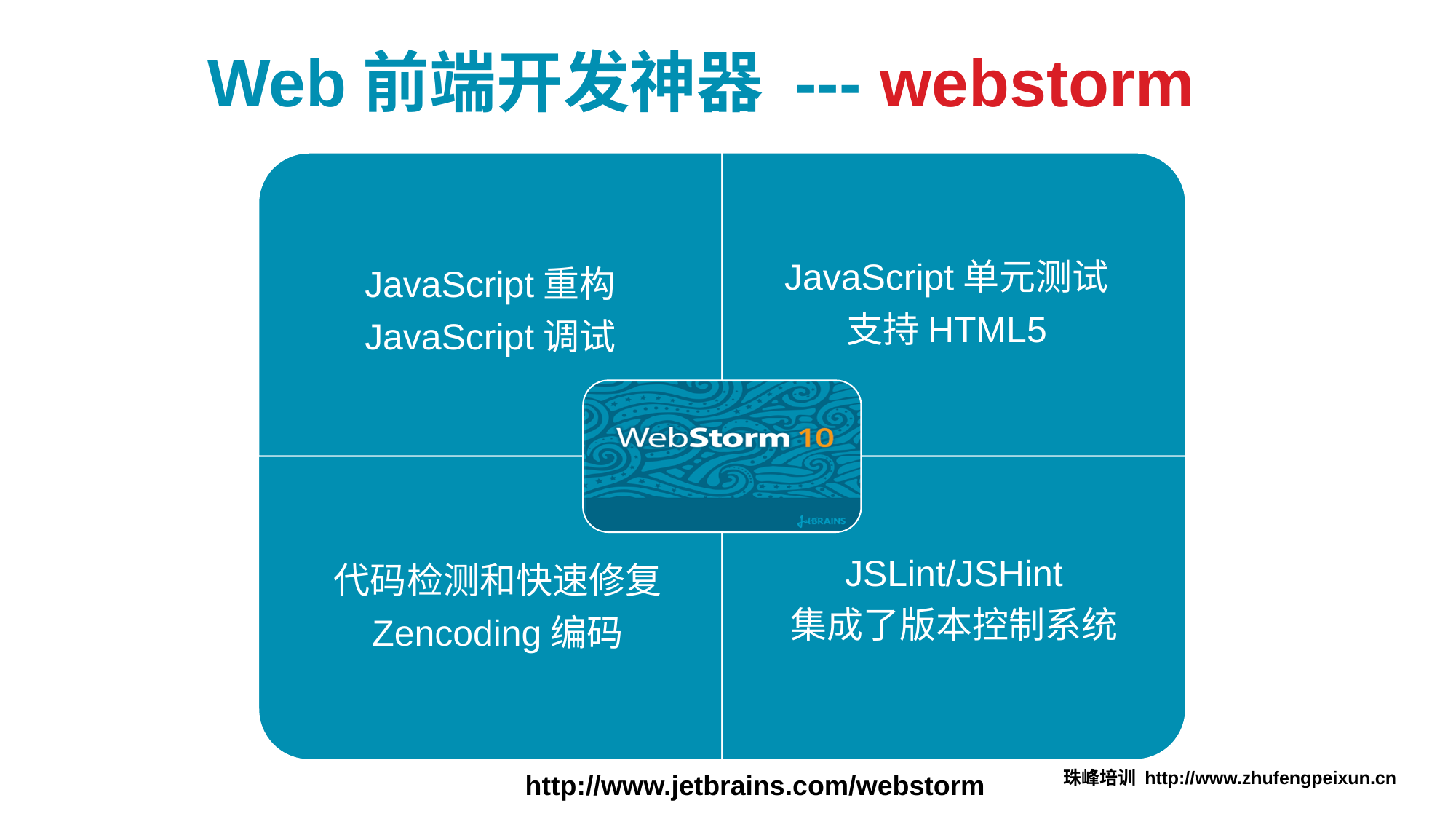

# Web前端开发神器 --- webstorm
JavaScript重构
JavaScript调试
JavaScript单元测试
支持HTML5
代码检测和快速修复
Zencoding编码
JSLint/JSHint
集成了版本控制系统

http://www.jetbrains.com/webstorm